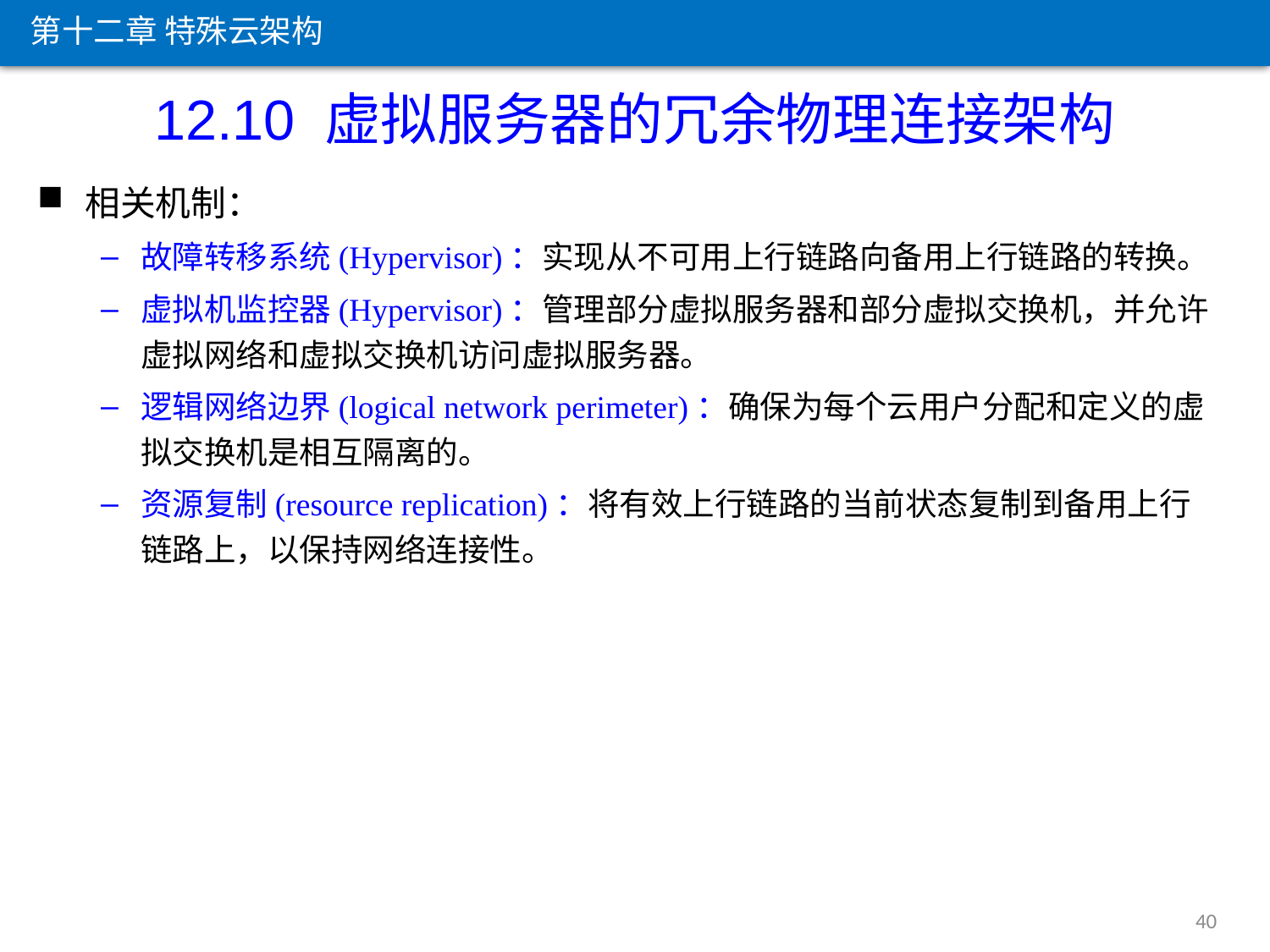

第十二章 特殊云架构
12.10 虚拟服务器的冗余物理连接架构
相关机制：
故障转移系统(Hypervisor)：实现从不可用上行链路向备用上行链路的转换。
虚拟机监控器(Hypervisor)：管理部分虚拟服务器和部分虚拟交换机，并允许虚拟网络和虚拟交换机访问虚拟服务器。
逻辑网络边界(logical network perimeter)：确保为每个云用户分配和定义的虚拟交换机是相互隔离的。
资源复制(resource replication)：将有效上行链路的当前状态复制到备用上行链路上，以保持网络连接性。
40